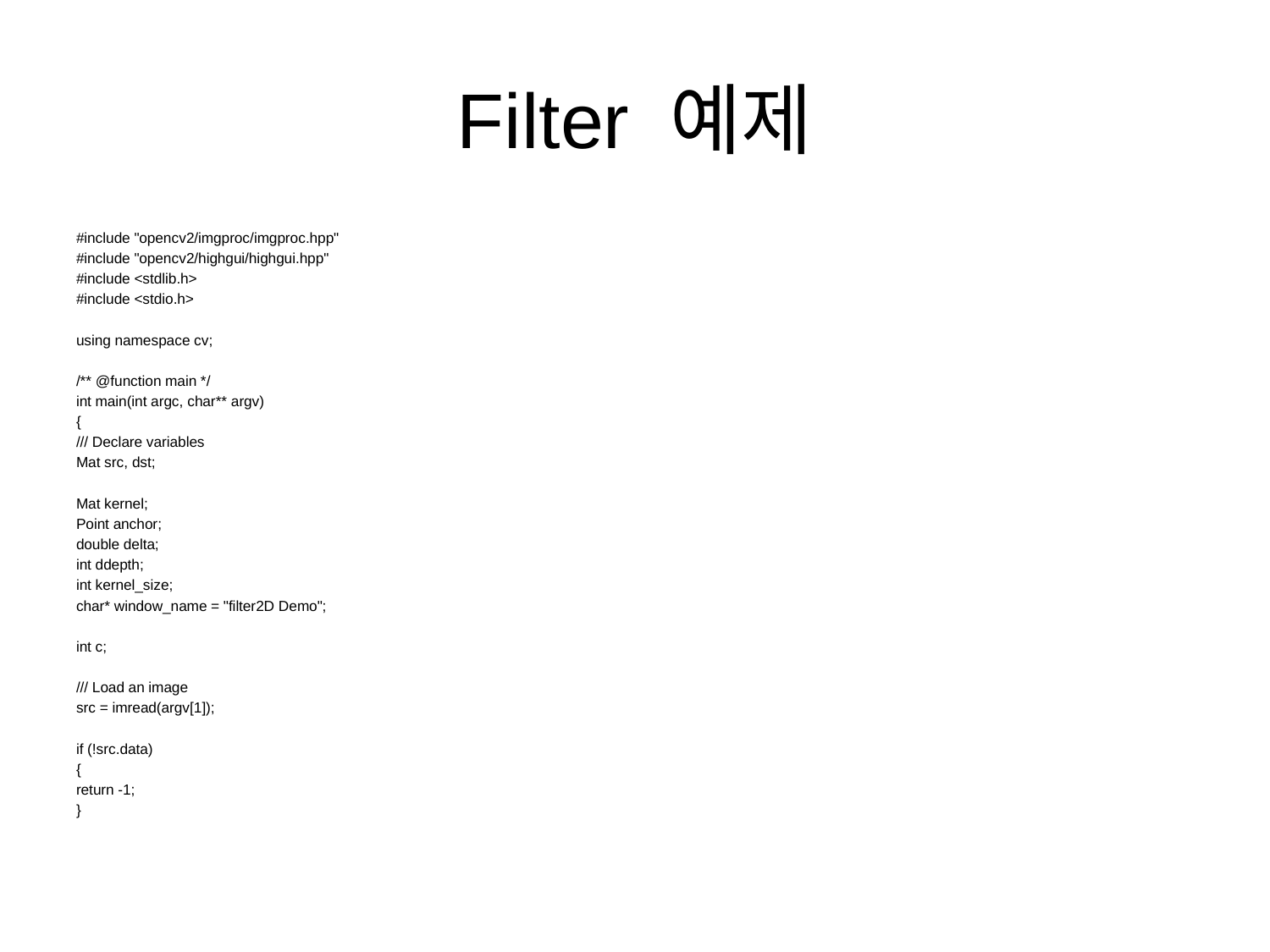

# Filter 예제
#include "opencv2/imgproc/imgproc.hpp"
#include "opencv2/highgui/highgui.hpp"
#include <stdlib.h>
#include <stdio.h>

using namespace cv;

/** @function main */
int main(int argc, char** argv)
{
/// Declare variables
Mat src, dst;

Mat kernel;
Point anchor;
double delta;
int ddepth;
int kernel_size;
char* window_name = "filter2D Demo";

int c;

/// Load an image
src = imread(argv[1]);

if (!src.data)
{
return -1;
}